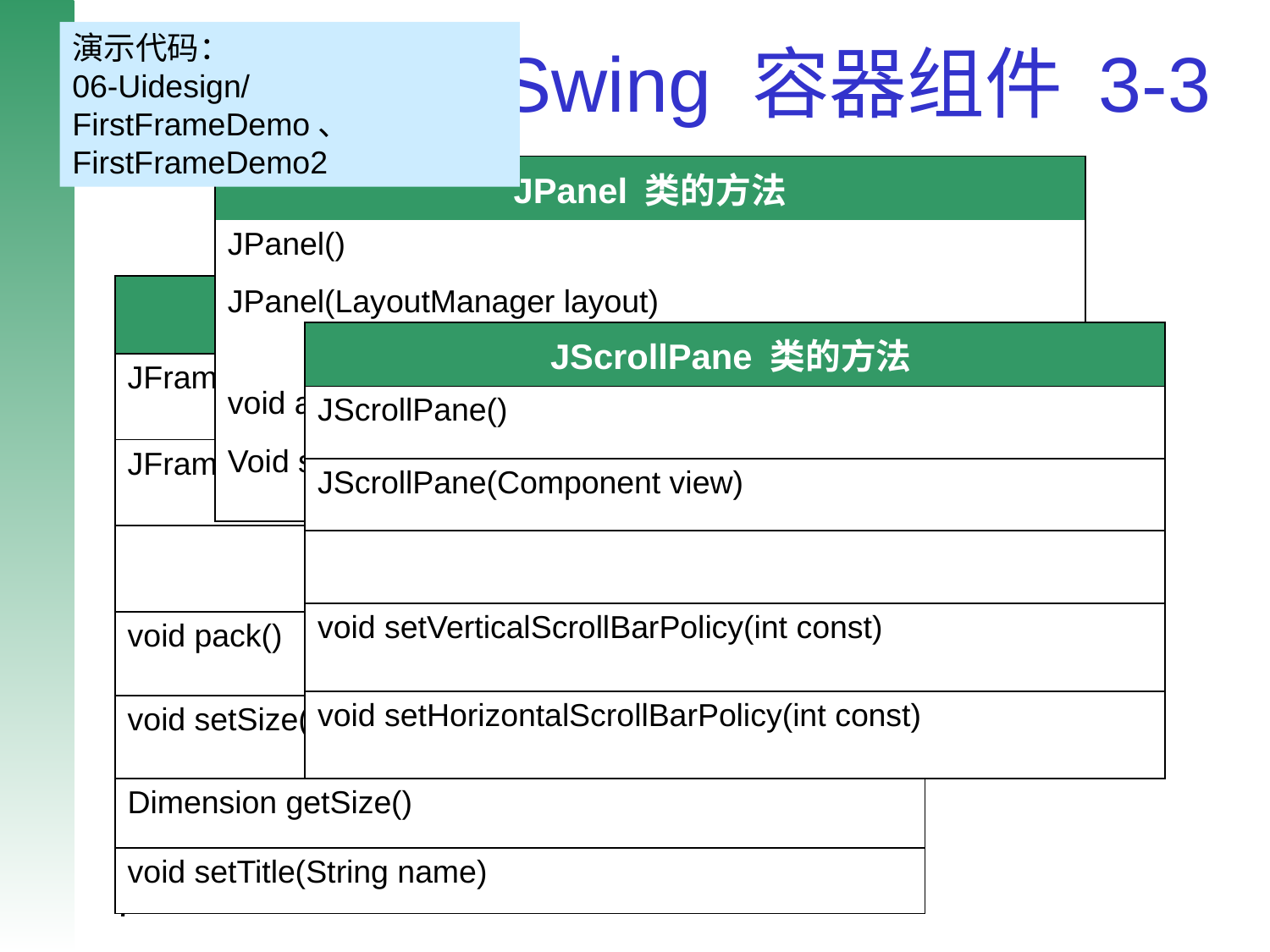

演示代码：
06-Uidesign/FirstFrameDemo、
FirstFrameDemo2
# Swing 容器组件 3-3
| JPanel 类的方法 |
| --- |
| JPanel() |
| JPanel(LayoutManager layout) |
|  |
| void add(Component comp) |
| Void setLayout(LayoutManager layout) |
| JFrame 类的方法 |
| --- |
| JFrame() |
| JFrame(String title) |
|  |
| void pack() |
| void setSize(int width, int height) |
| Dimension getSize() |
| void setTitle(String name) |
| JScrollPane 类的方法 |
| --- |
| JScrollPane() |
| JScrollPane(Component view) |
|  |
| void setVerticalScrollBarPolicy(int const) |
| void setHorizontalScrollBarPolicy(int const) |
7